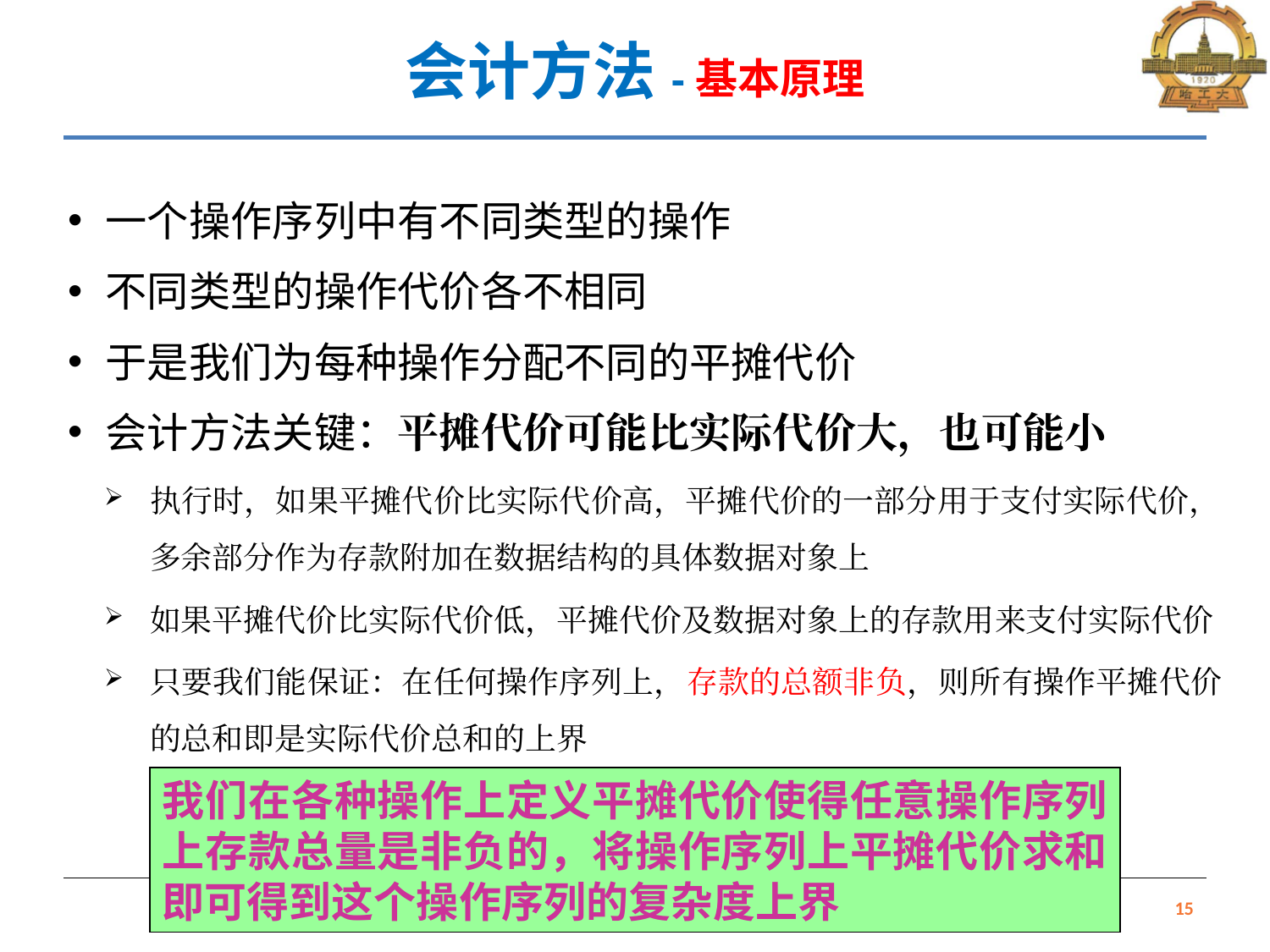

# 会计方法-基本原理
一个操作序列中有不同类型的操作
不同类型的操作代价各不相同
于是我们为每种操作分配不同的平摊代价
会计方法关键：平摊代价可能比实际代价大，也可能小
执行时，如果平摊代价比实际代价高，平摊代价的一部分用于支付实际代价，多余部分作为存款附加在数据结构的具体数据对象上
如果平摊代价比实际代价低，平摊代价及数据对象上的存款用来支付实际代价
只要我们能保证：在任何操作序列上，存款的总额非负，则所有操作平摊代价的总和即是实际代价总和的上界

我们在各种操作上定义平摊代价使得任意操作序列上存款总量是非负的，将操作序列上平摊代价求和即可得到这个操作序列的复杂度上界
15